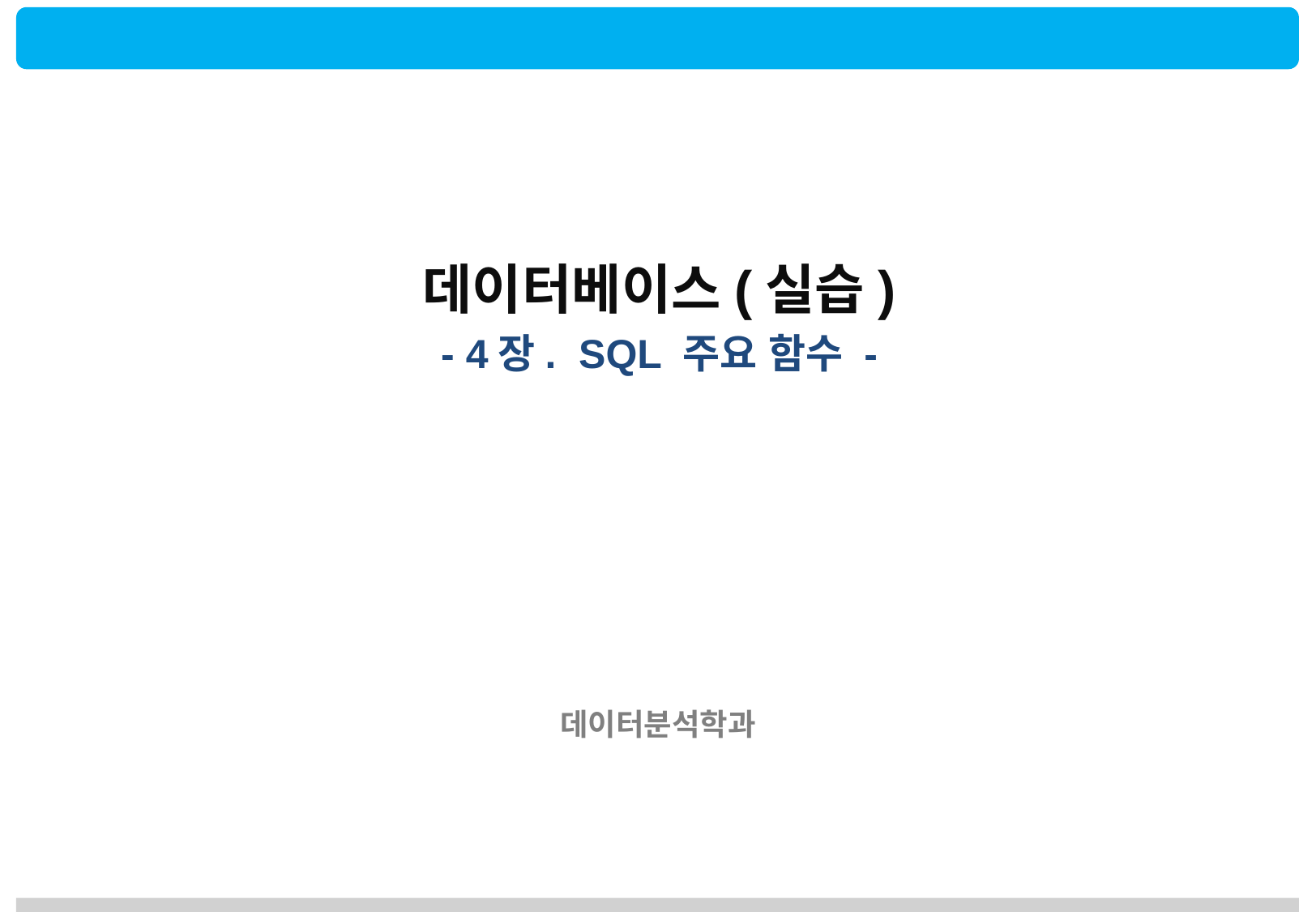

데이터베이스(실습)
- 4장.  SQL 주요 함수 -
데이터분석학과